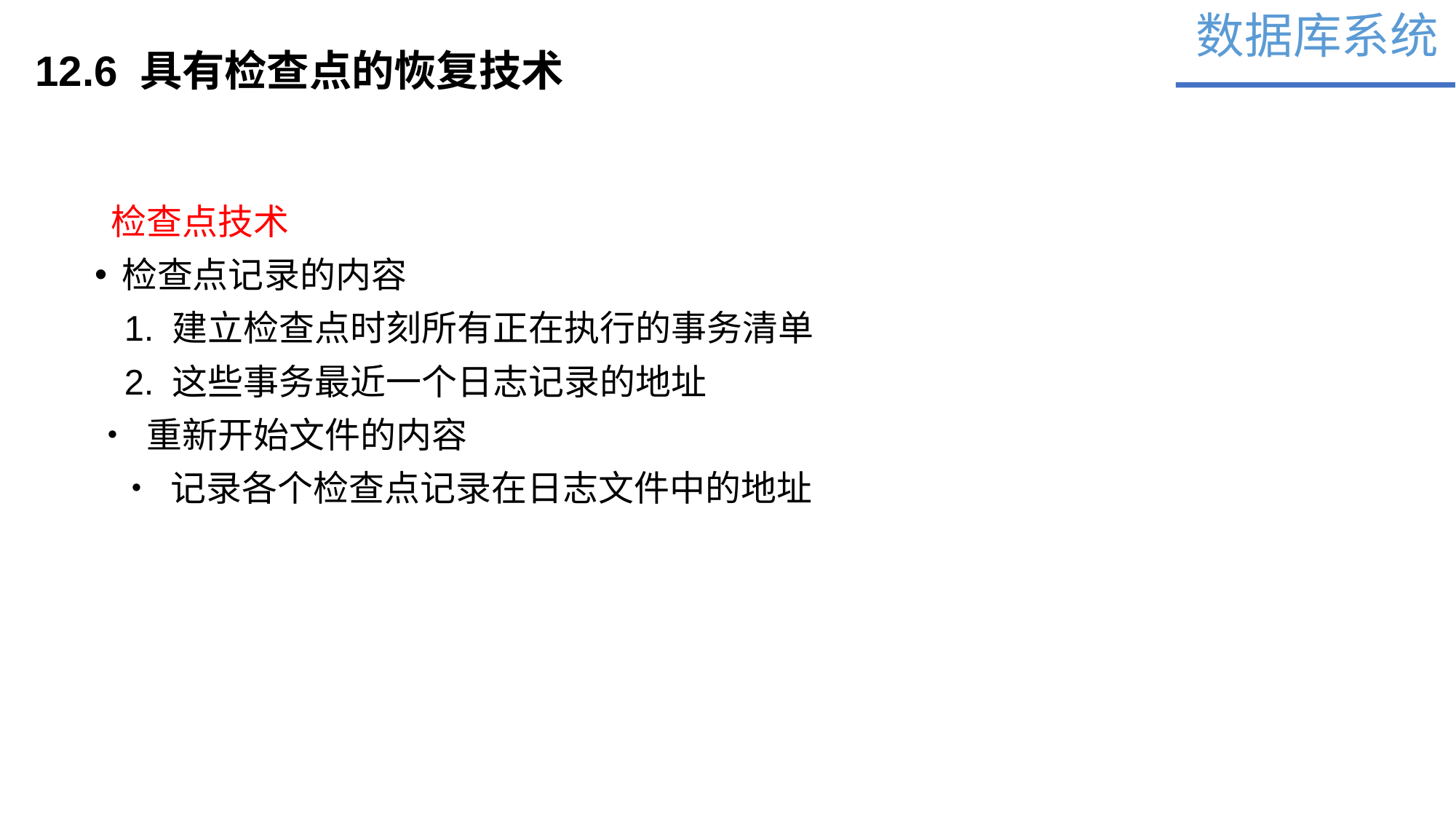

数据库系统
12.6 具有检查点的恢复技术

 检查点技术
检查点记录的内容
   1. 建立检查点时刻所有正在执行的事务清单
   2. 这些事务最近一个日志记录的地址
• 重新开始文件的内容
   • 记录各个检查点记录在日志文件中的地址